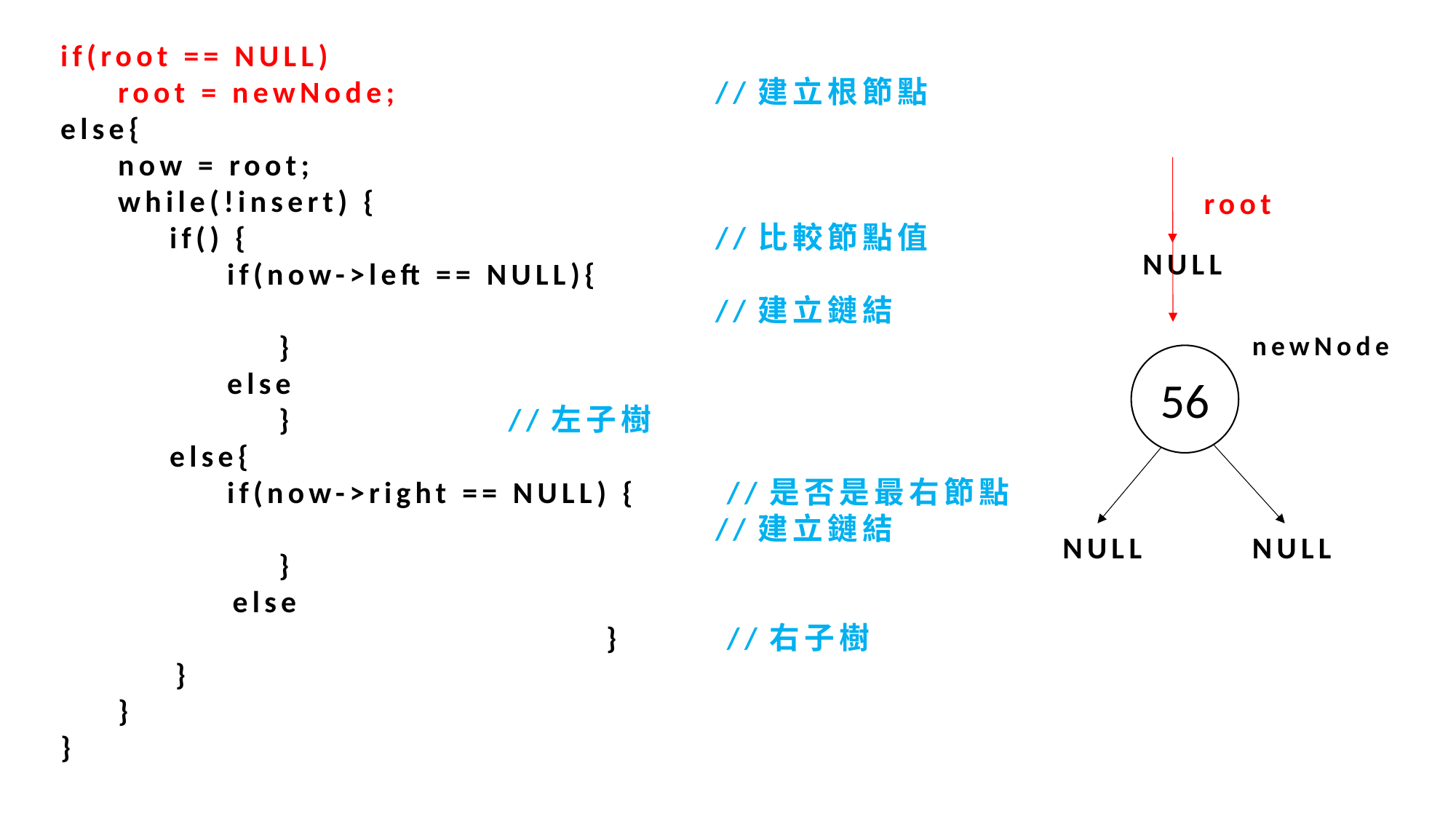

if(root == NULL)
     root = newNode;                 		//建立根節點
else{
     now = root;
     while(!insert) {
	if() {					//比較節點值
	     if(now->left == NULL){
						//建立鏈結
		}
        	     else
          	}		 //左子樹
	else{
       	     if(now->right == NULL) {   	 //是否是最右節點
						//建立鏈結
          	}
               else
					}      	 //右子樹
          }
     }
}
root
NULL
newNode
56
NULL
NULL